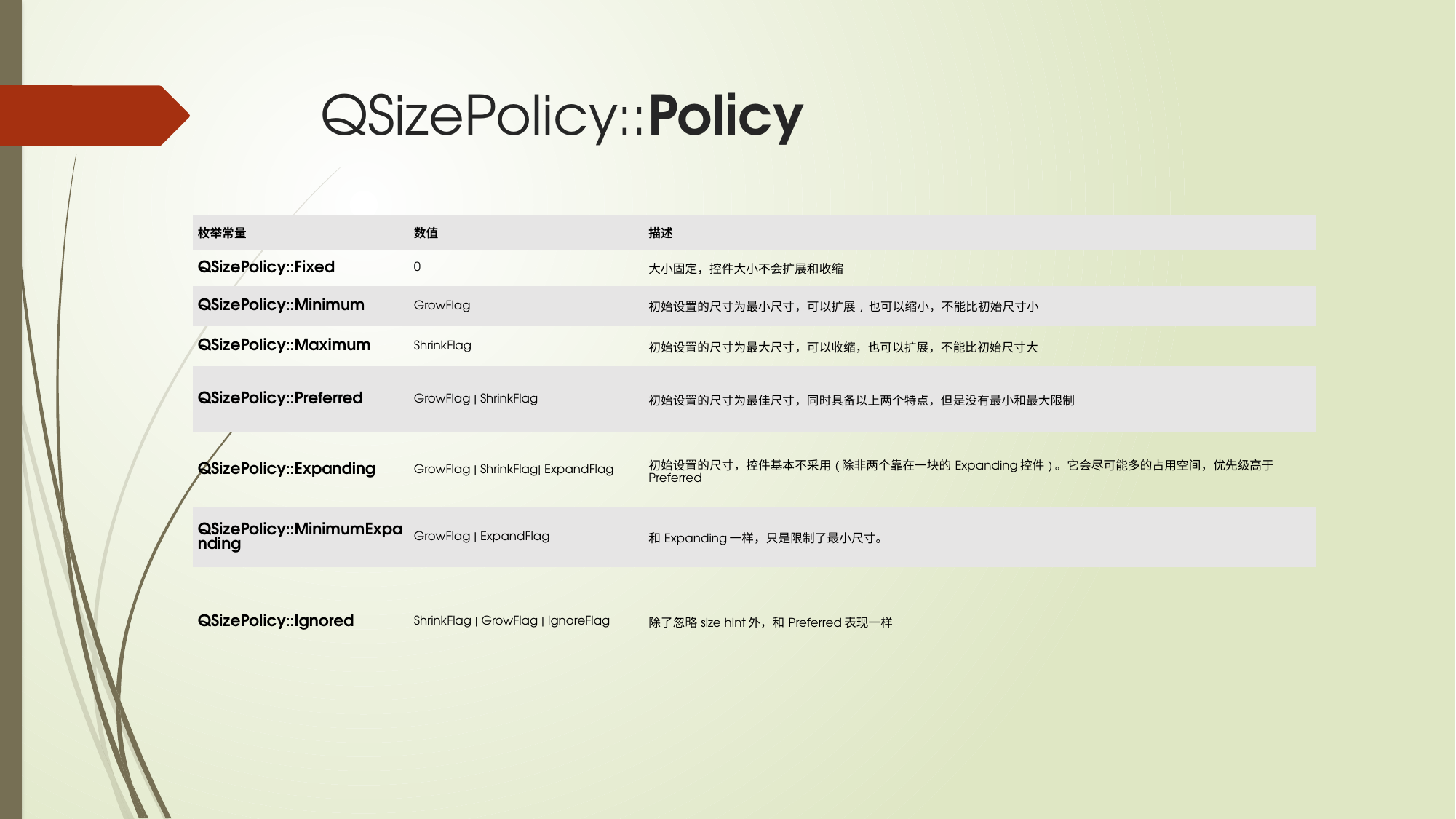

# QSizePolicy::Policy
| 枚举常量 | 数值 | 描述 |
| --- | --- | --- |
| QSizePolicy::Fixed | 0 | 大小固定，控件大小不会扩展和收缩 |
| QSizePolicy::Minimum | GrowFlag | 初始设置的尺寸为最小尺寸，可以扩展, 也可以缩小，不能比初始尺寸小 |
| QSizePolicy::Maximum | ShrinkFlag | 初始设置的尺寸为最大尺寸，可以收缩，也可以扩展，不能比初始尺寸大 |
| QSizePolicy::Preferred | GrowFlag | ShrinkFlag | 初始设置的尺寸为最佳尺寸，同时具备以上两个特点，但是没有最小和最大限制 |
| QSizePolicy::Expanding | GrowFlag | ShrinkFlag| ExpandFlag | 初始设置的尺寸，控件基本不采用(除非两个靠在一块的Expanding控件)。它会尽可能多的占用空间，优先级高于Preferred |
| QSizePolicy::MinimumExpanding | GrowFlag | ExpandFlag | 和Expanding一样，只是限制了最小尺寸。 |
| QSizePolicy::Ignored | ShrinkFlag | GrowFlag | IgnoreFlag | 除了忽略size hint外，和Preferred表现一样 |